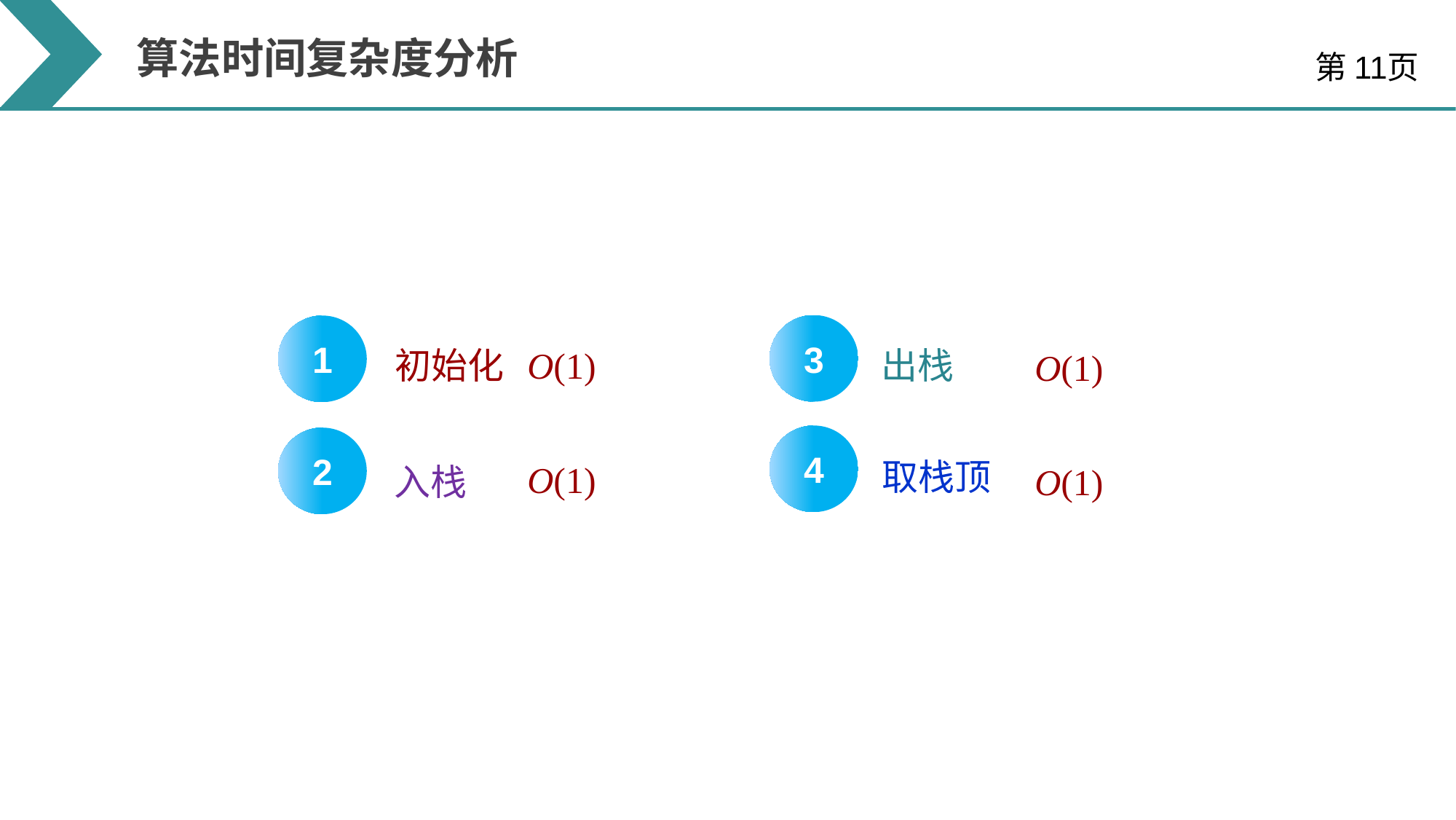

算法时间复杂度分析
第11页
3
出栈
1
初始化
O(1)
O(1)
4
取栈顶
2
O(1)
O(1)
入栈